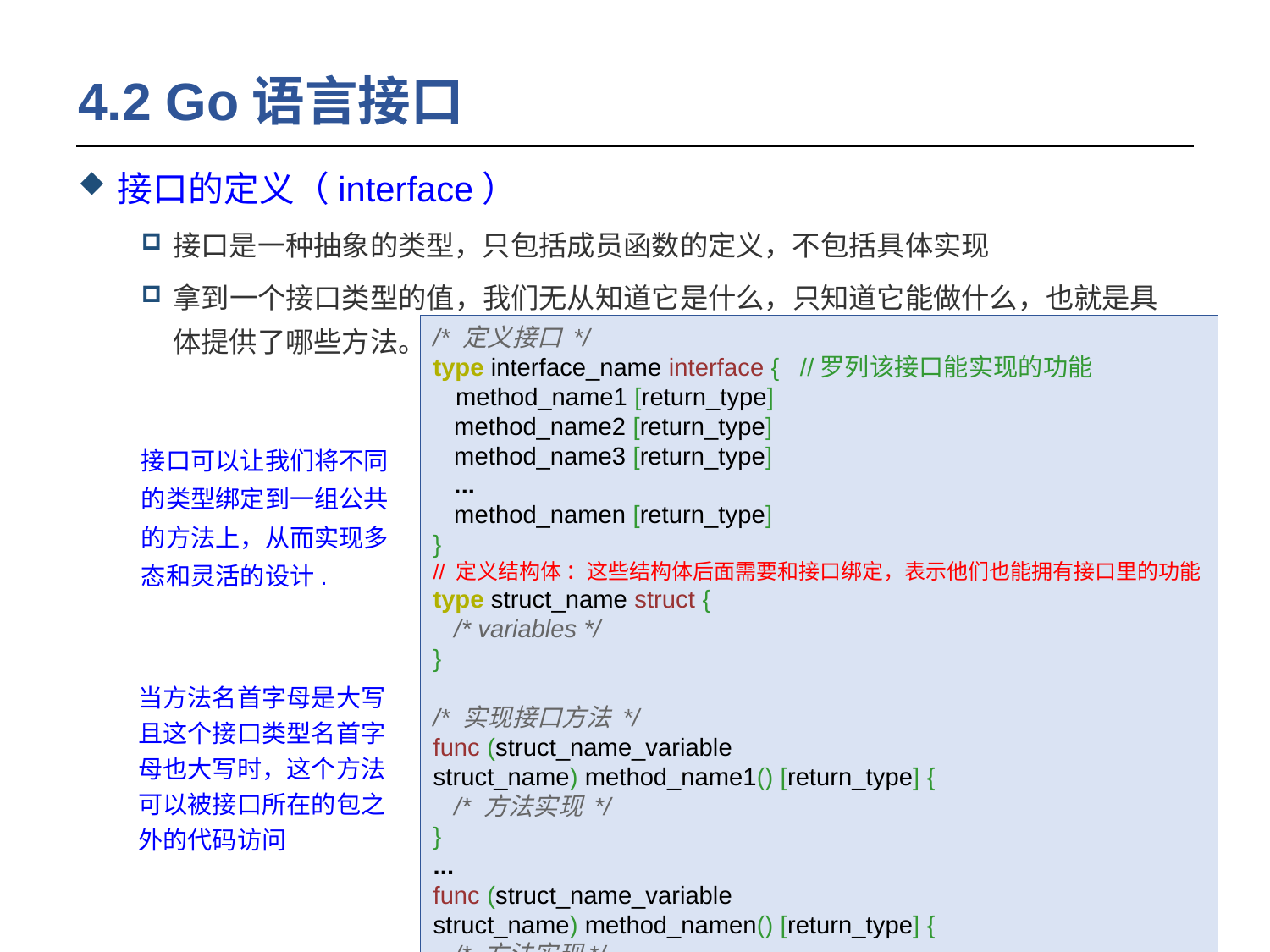

# 4.2 Go语言接口
接口的定义（interface）
接口是一种抽象的类型，只包括成员函数的定义，不包括具体实现
拿到一个接口类型的值，我们无从知道它是什么，只知道它能做什么，也就是具体提供了哪些方法。

/* 定义接口 */
type interface_name interface {   //罗列该接口能实现的功能
   method_name1 [return_type]
   method_name2 [return_type]
   method_name3 [return_type]
   ...
   method_namen [return_type]
}
// 定义结构体 ：这些结构体后面需要和接口绑定，表示他们也能拥有接口里的功能
type struct_name struct {
   /* variables */
}
/* 实现接口方法 */
func (struct_name_variable struct_name) method_name1() [return_type] {
   /* 方法实现 */
}
...
func (struct_name_variable struct_name) method_namen() [return_type] {
   /* 方法实现*/
}
接口可以让我们将不同的类型绑定到一组公共的方法上，从而实现多态和灵活的设计.

当方法名首字母是大写且这个接口类型名首字母也大写时，这个方法可以被接口所在的包之外的代码访问

13